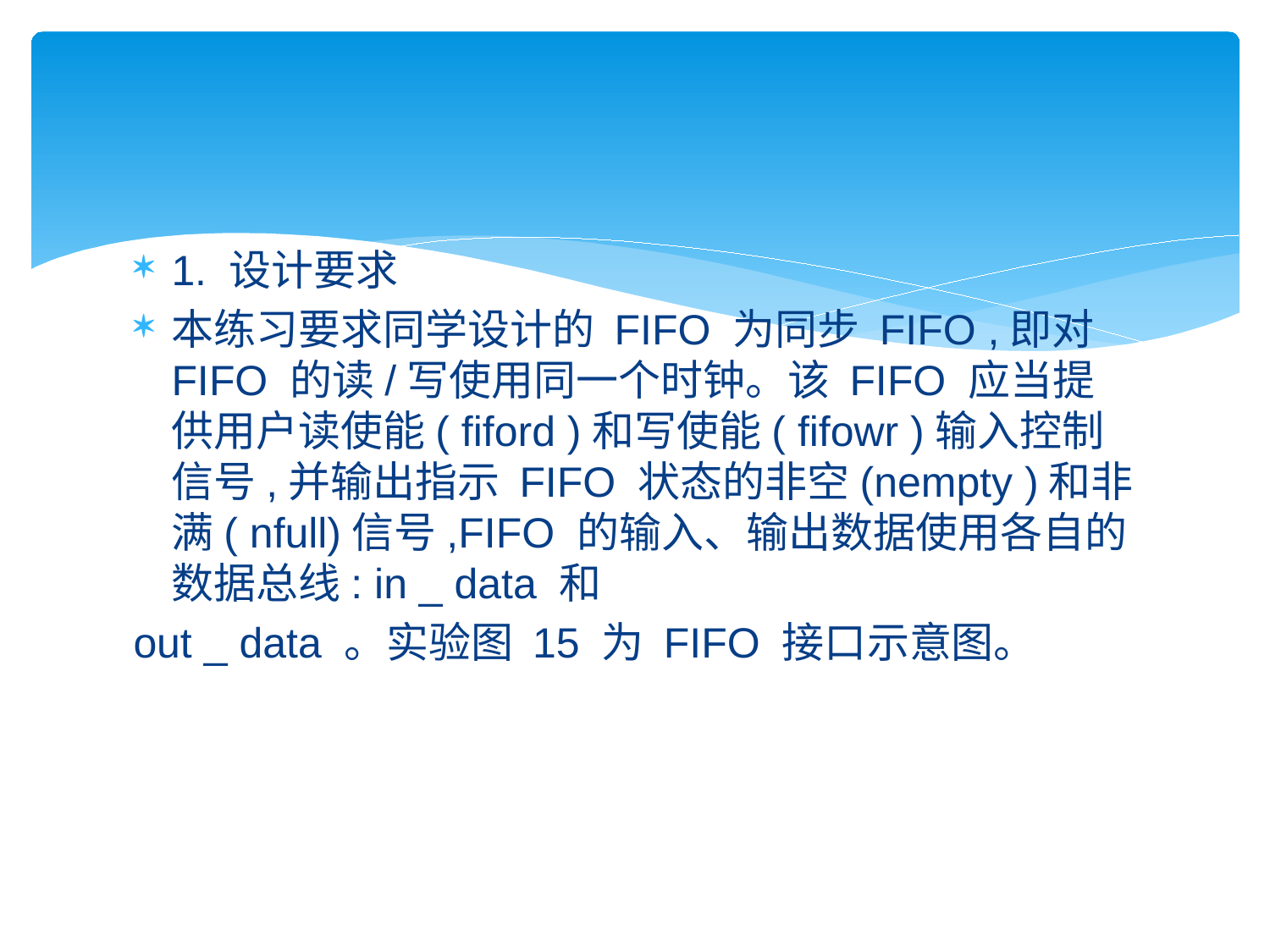

#
1. 设计要求
本练习要求同学设计的 FIFO 为同步 FIFO ,即对 FIFO 的读/写使用同一个时钟。该 FIFO 应当提供用户读使能( fiford )和写使能( fifowr )输入控制信号,并输出指示 FIFO 状态的非空(nempty )和非满( nfull)信号,FIFO 的输入、输出数据使用各自的数据总线: in _ data 和
out _ data 。实验图 15 为 FIFO 接口示意图。